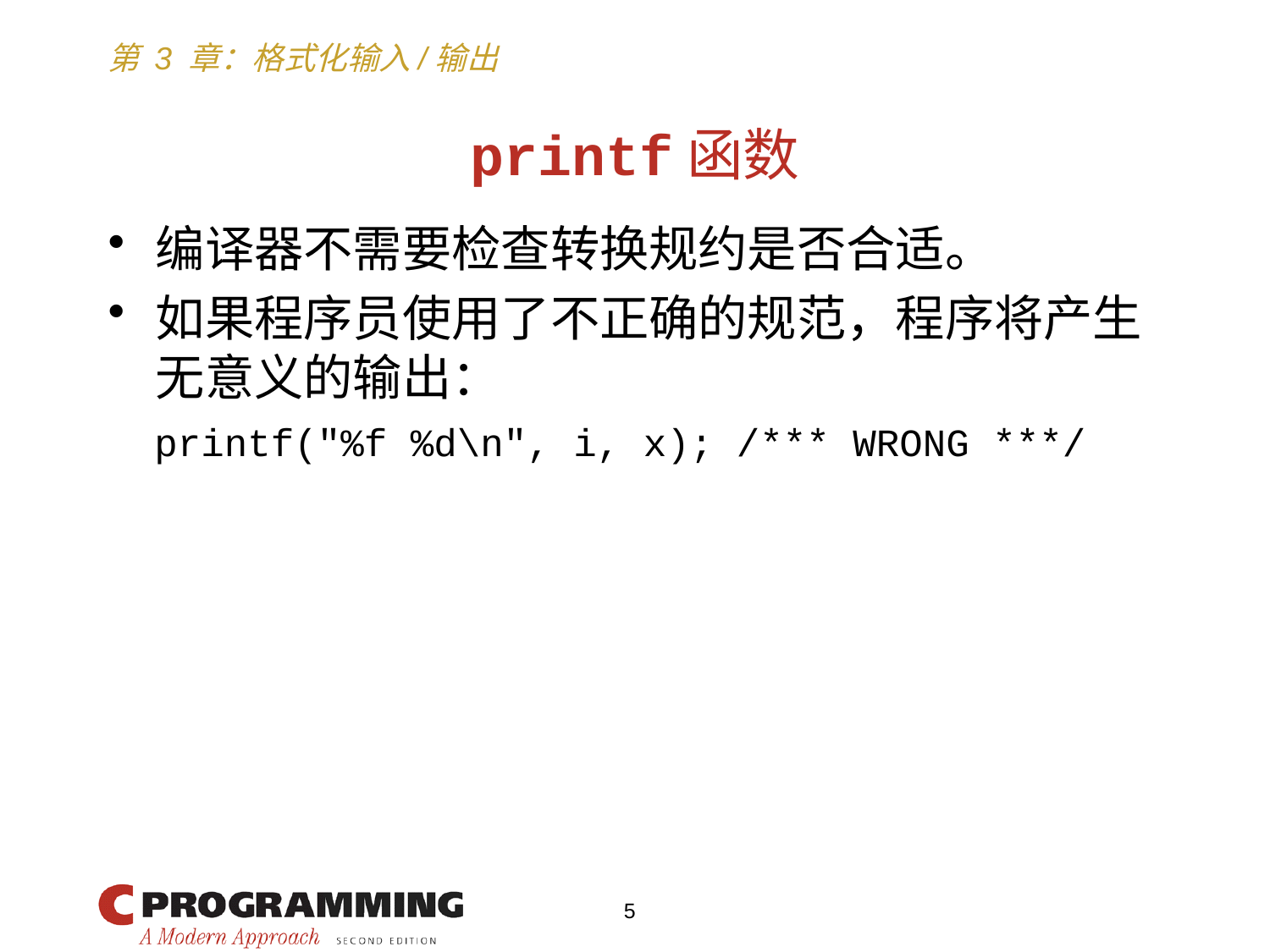

# printf函数
编译器不需要检查转换规约是否合适。
如果程序员使用了不正确的规范，程序将产生无意义的输出：
  printf("%f %d\n", i, x); /*** WRONG ***/

5